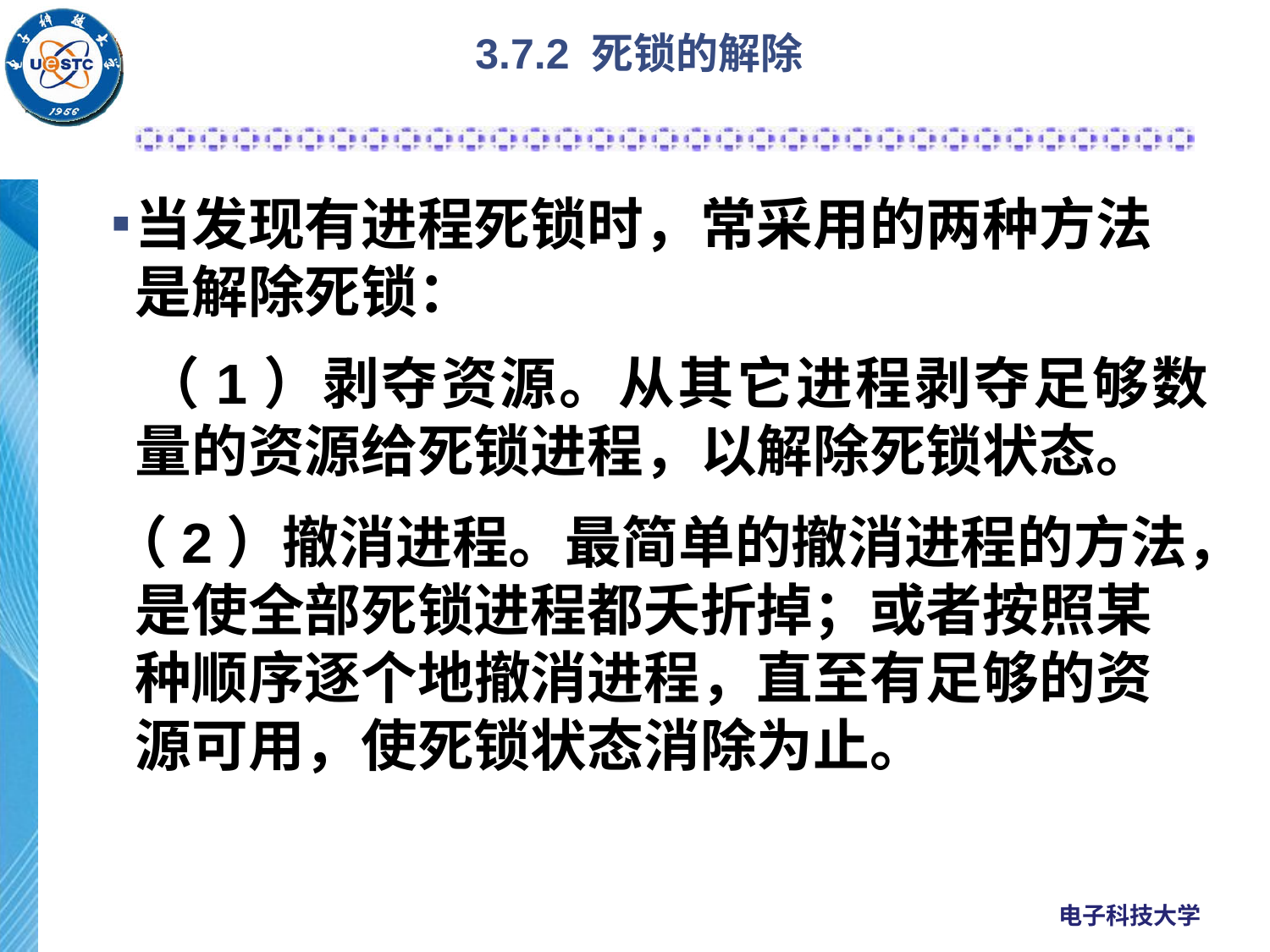

# 3.7.2 死锁的解除
当发现有进程死锁时，常采用的两种方法是解除死锁：
 （1）剥夺资源。从其它进程剥夺足够数量的资源给死锁进程，以解除死锁状态。
（2）撤消进程。最简单的撤消进程的方法，是使全部死锁进程都夭折掉；或者按照某种顺序逐个地撤消进程，直至有足够的资源可用，使死锁状态消除为止。